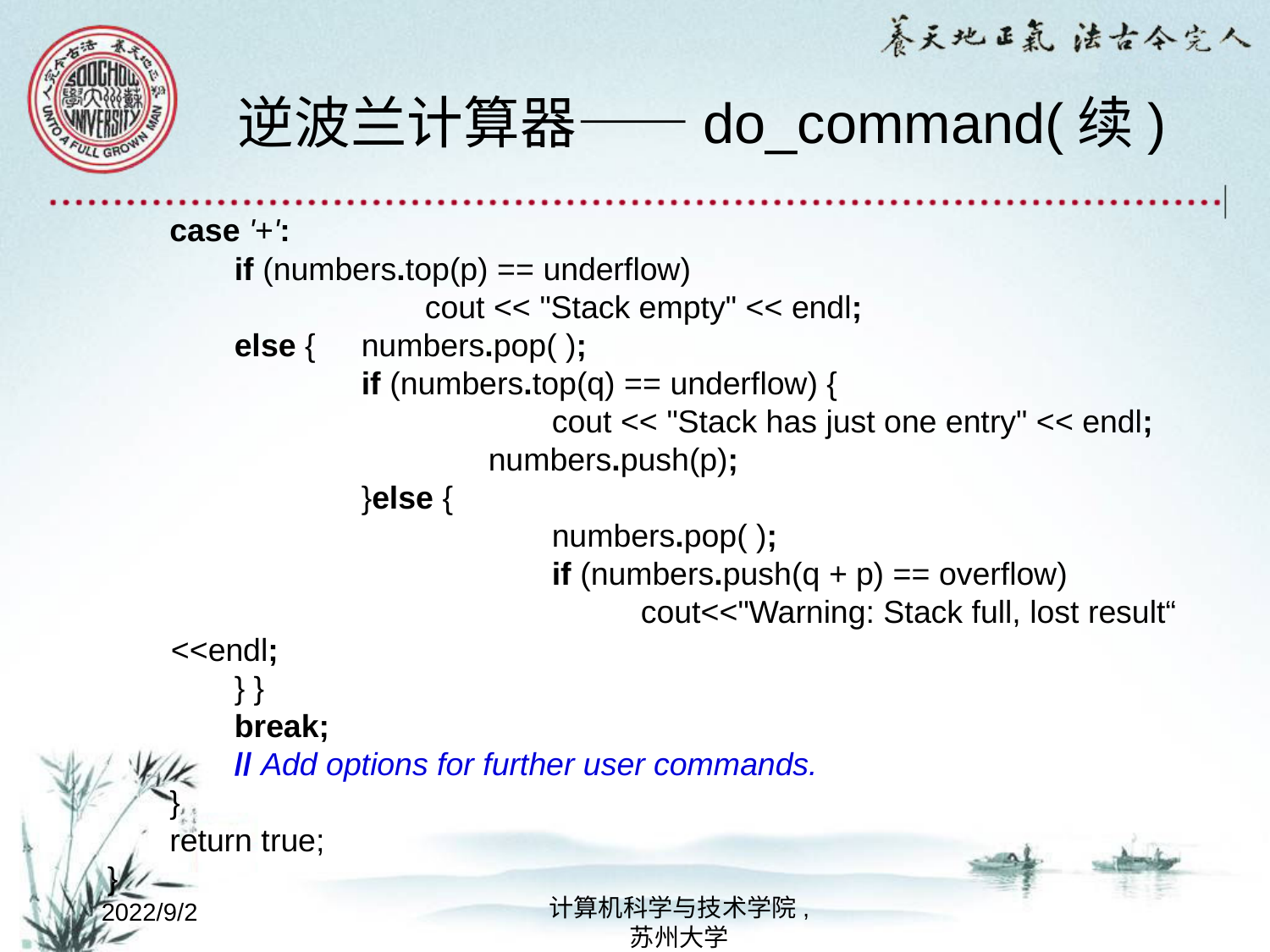

# 逆波兰计算器——do_command(续)
       case '+':
	if (numbers.top(p) == underflow)
		cout << "Stack empty" << endl;
	else {	numbers.pop( );
		if (numbers.top(q) == underflow) {
			cout << "Stack has just one entry" << endl;
			numbers.push(p);
		}else {
			numbers.pop( );
			if (numbers.push(q + p) == overflow)
			          cout<<"Warning: Stack full, lost result“ <<endl;
	} }
	break;
	// Add options for further user commands.
       }
       return true;
}
计算机科学与技术学院,
苏州大学
2022/9/2